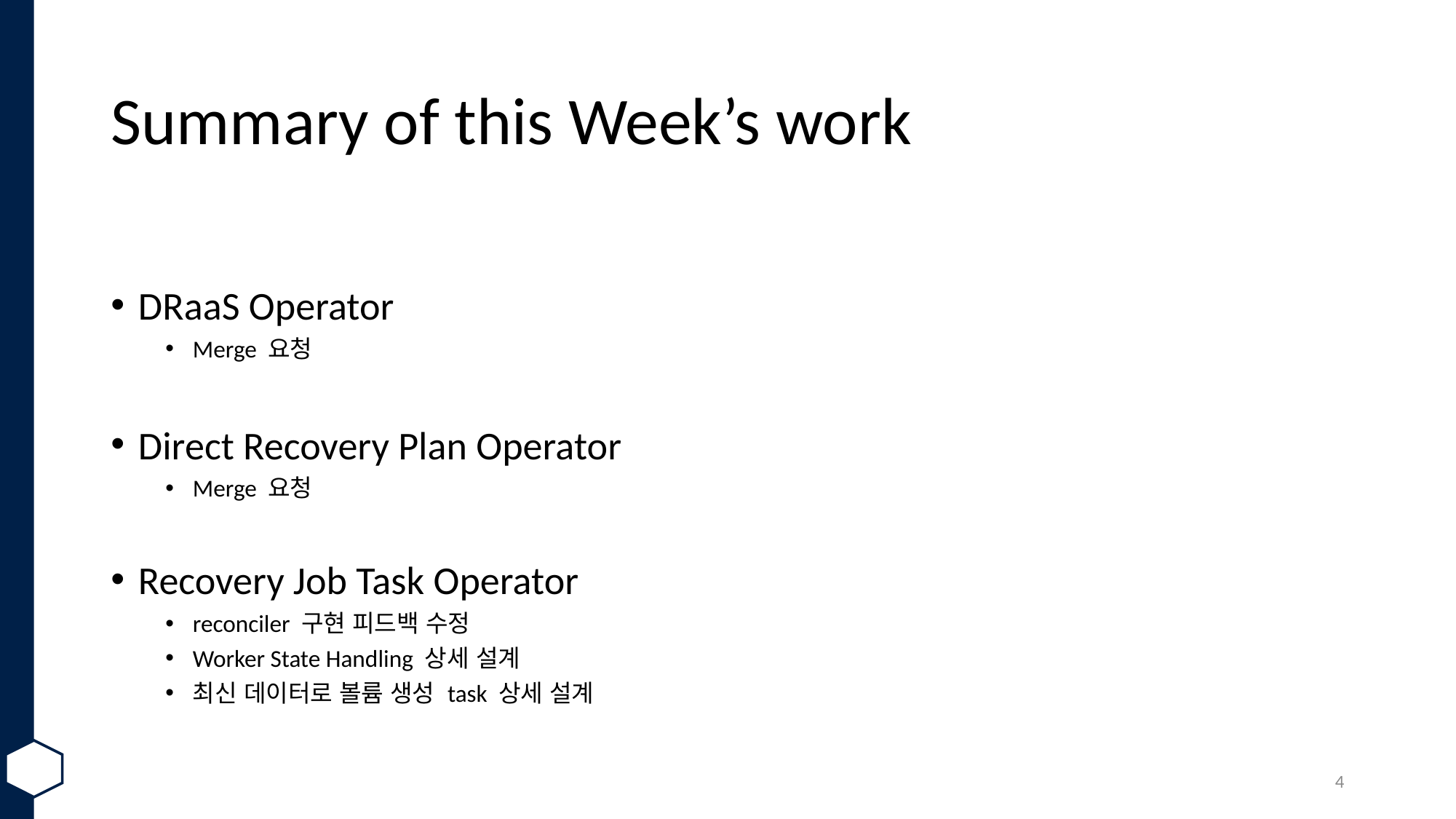

# Summary of this Week’s work
DRaaS Operator
Merge 요청

Direct Recovery Plan Operator
Merge 요청

Recovery Job Task Operator
reconciler 구현 피드백 수정
Worker State Handling 상세 설계
최신 데이터로 볼륨 생성 task 상세 설계
4